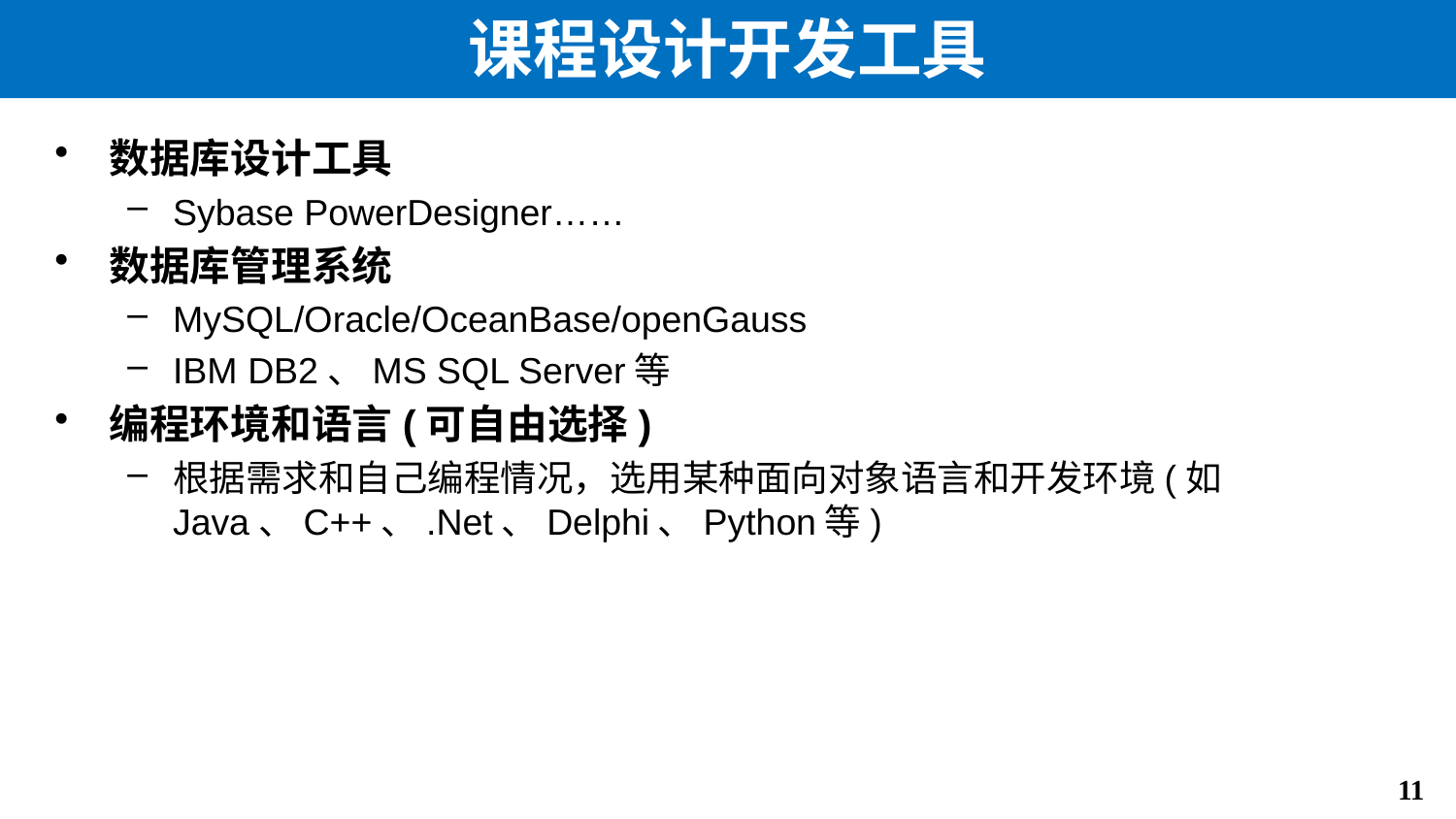

# 课程设计开发工具
数据库设计工具
Sybase PowerDesigner……
数据库管理系统
MySQL/Oracle/OceanBase/openGauss
IBM DB2、MS SQL Server等
编程环境和语言(可自由选择)
根据需求和自己编程情况，选用某种面向对象语言和开发环境(如Java、C++、.Net、Delphi、Python等)